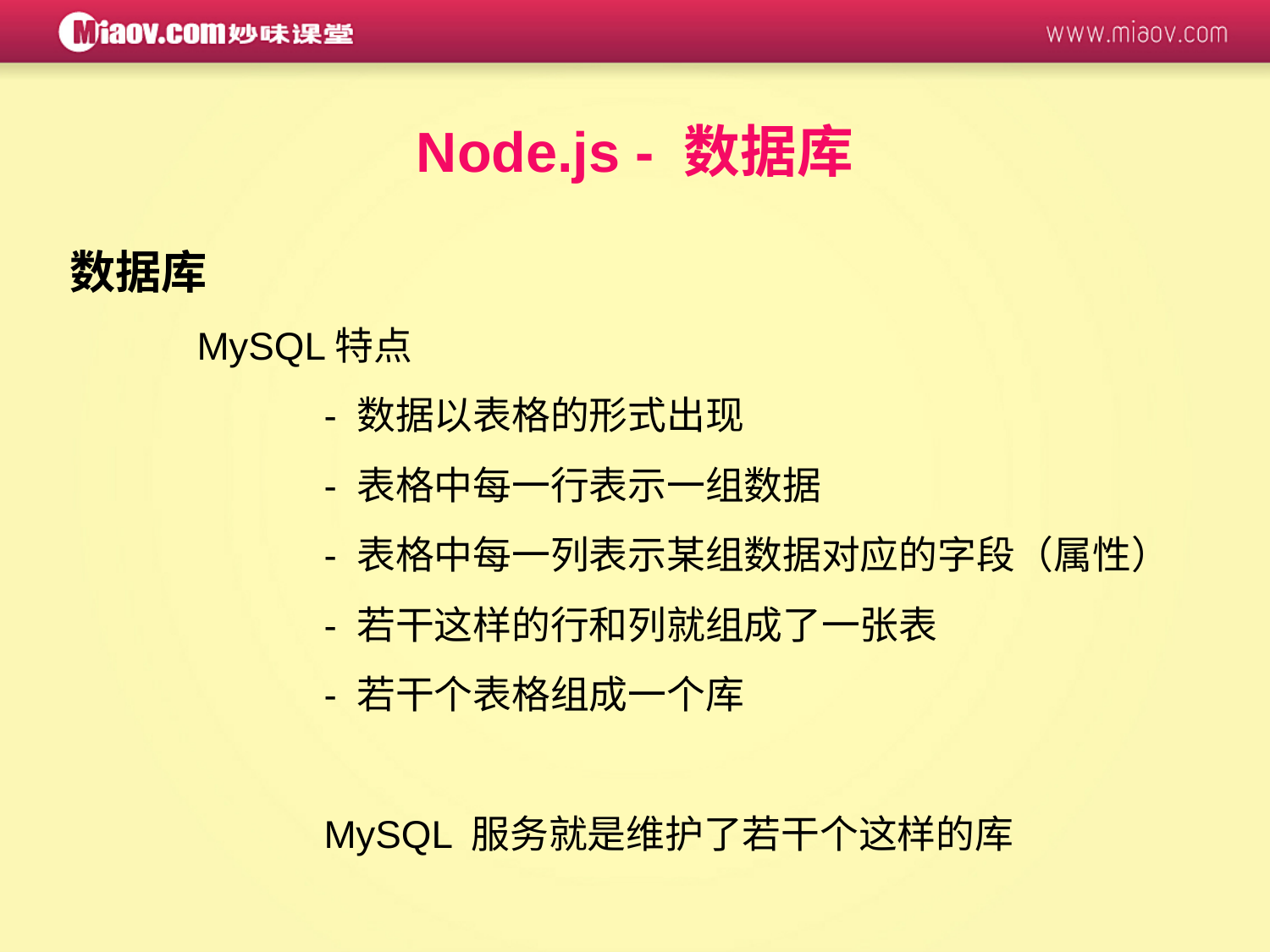

Node.js - 数据库
数据库
	MySQL特点
		- 数据以表格的形式出现
		- 表格中每一行表示一组数据
		- 表格中每一列表示某组数据对应的字段（属性）
		- 若干这样的行和列就组成了一张表
		- 若干个表格组成一个库

		MySQL 服务就是维护了若干个这样的库